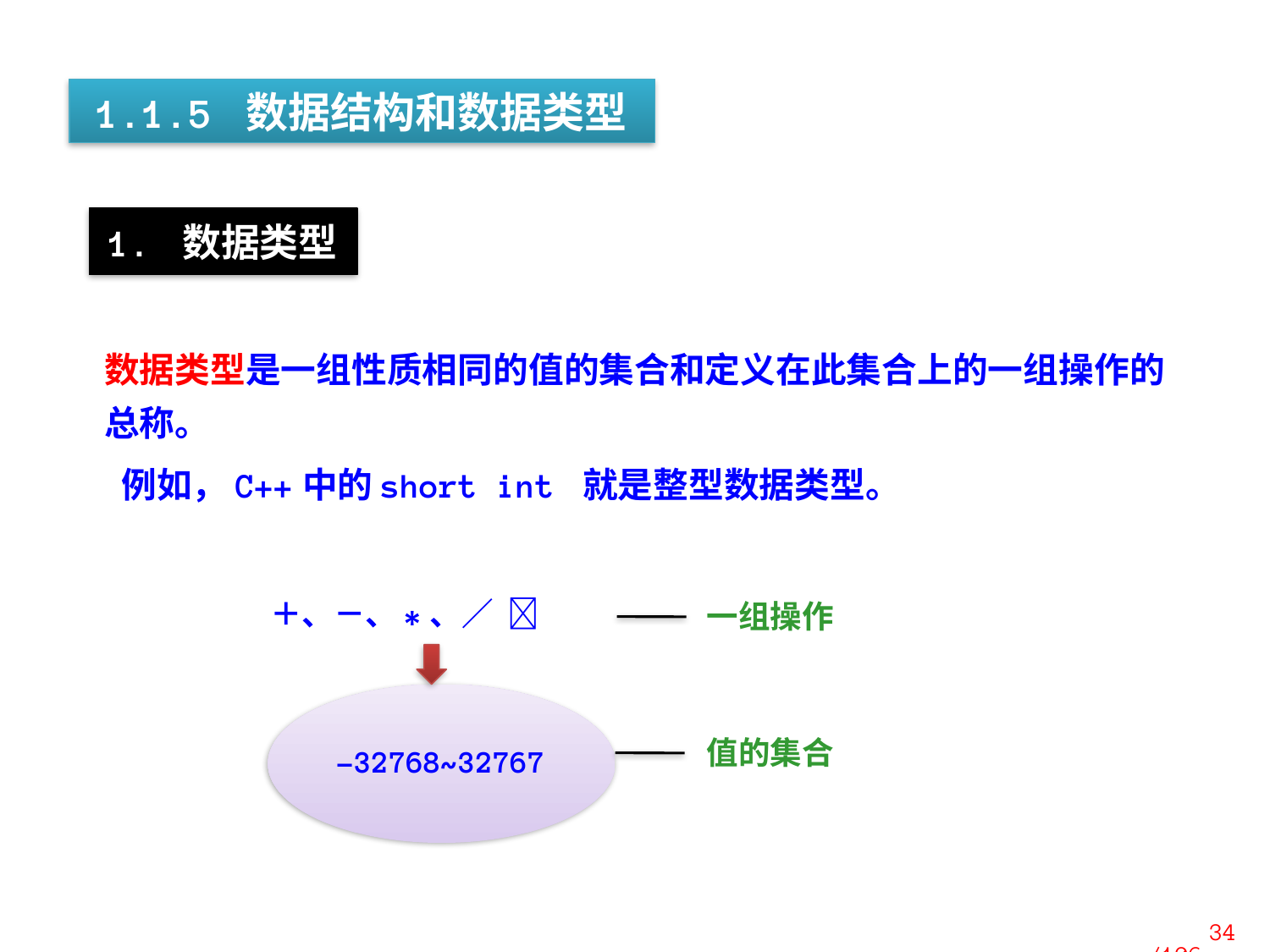

1.1.5 数据结构和数据类型
1. 数据类型
数据类型是一组性质相同的值的集合和定义在此集合上的一组操作的总称。
例如，C++中的short int 就是整型数据类型。
＋、－、*、／  …
一组操作
值的集合

-32768~32767
                 34/106